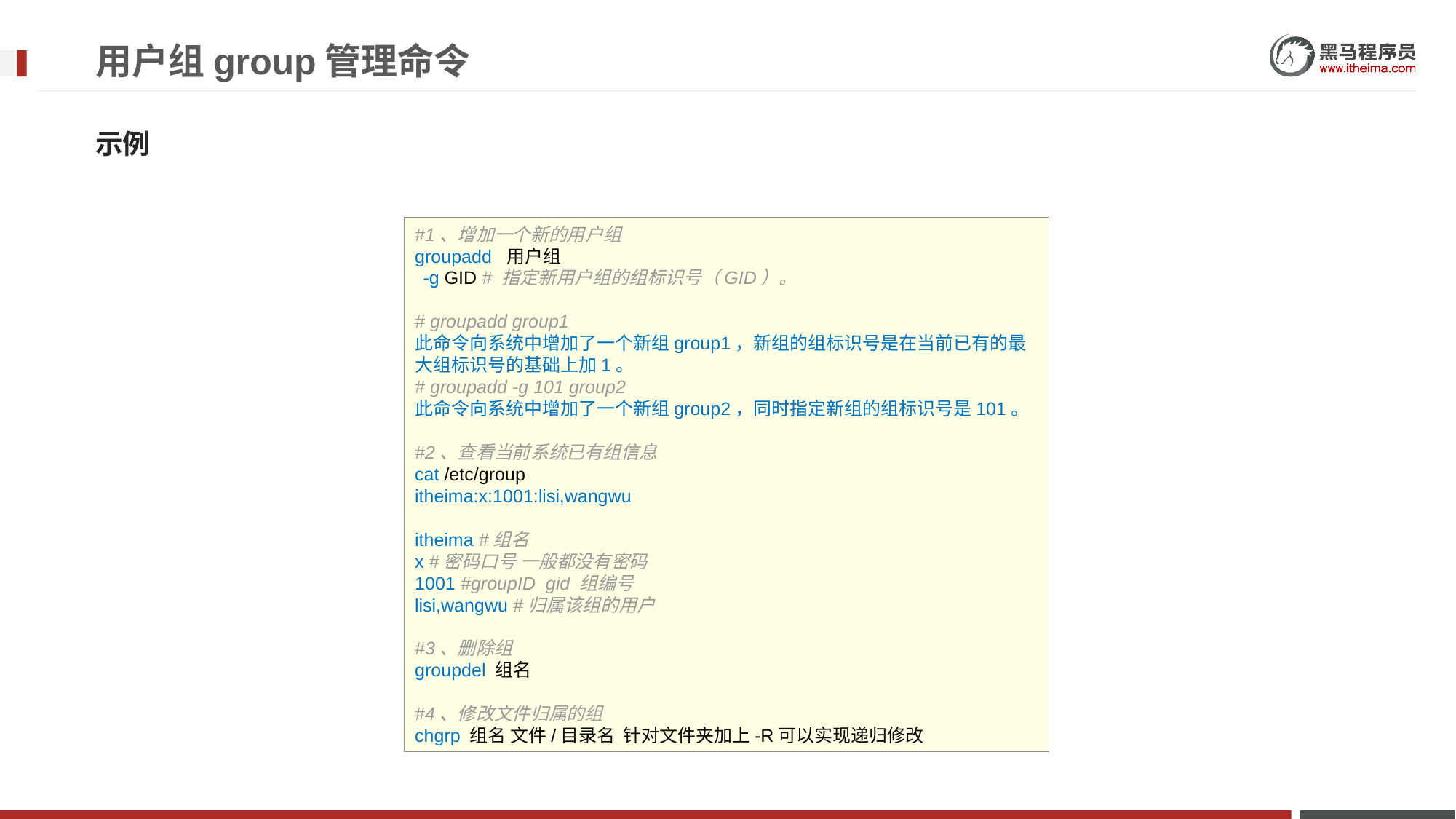

# 用户组group管理命令
示例
#1、增加一个新的用户组
groupadd  用户组
 -g GID # 指定新用户组的组标识号（GID）。
# groupadd group1
此命令向系统中增加了一个新组group1，新组的组标识号是在当前已有的最大组标识号的基础上加1。
# groupadd -g 101 group2
此命令向系统中增加了一个新组group2，同时指定新组的组标识号是101。
#2、查看当前系统已有组信息
cat /etc/group
itheima:x:1001:lisi,wangwu
itheima #组名
x #密码口号 一般都没有密码
1001 #groupID  gid 组编号
lisi,wangwu #归属该组的用户
#3、删除组
groupdel 组名
#4、修改文件归属的组
chgrp 组名 文件/目录名  针对文件夹加上-R可以实现递归修改